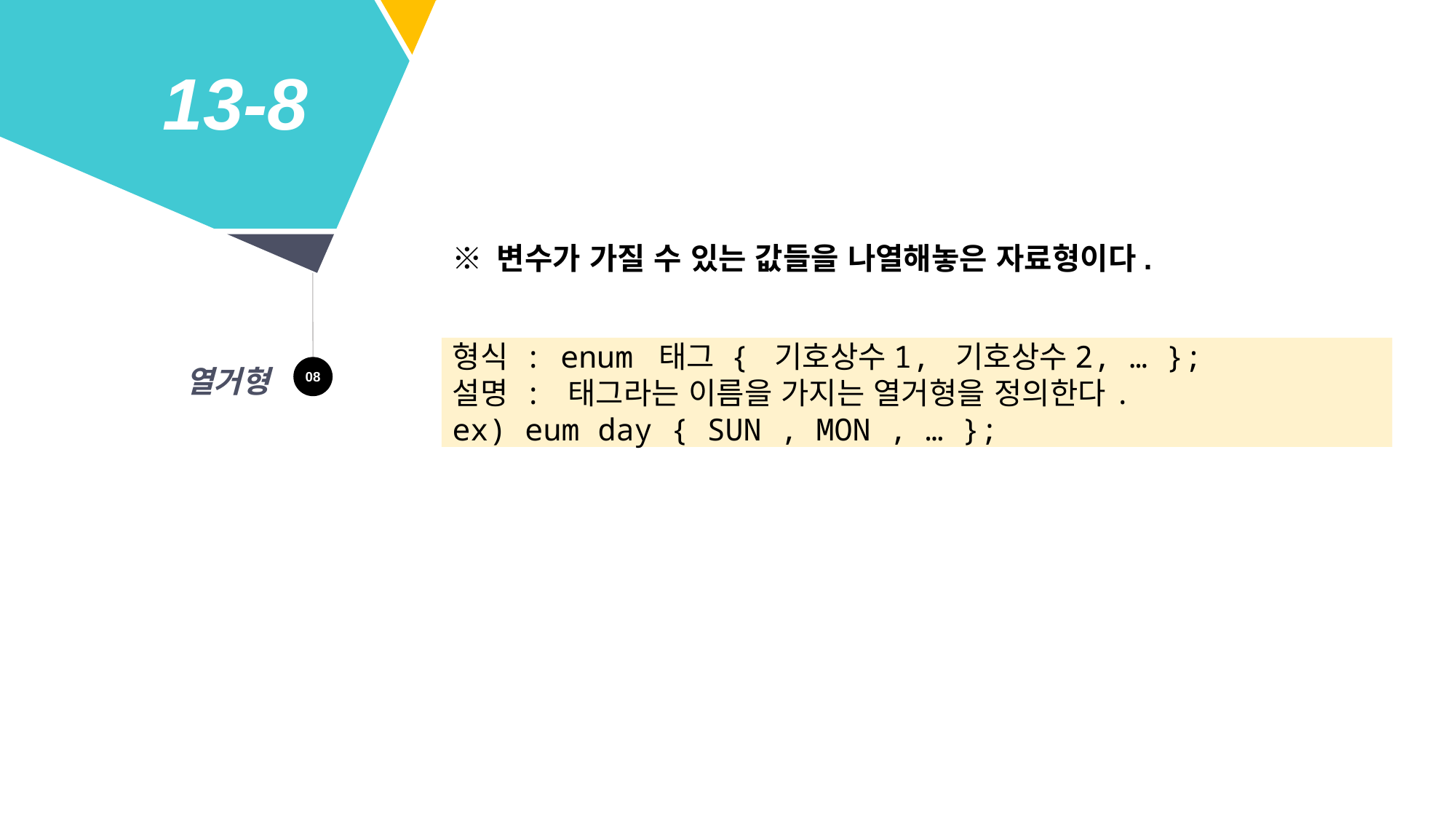

13-8
※ 변수가 가질 수 있는 값들을 나열해놓은 자료형이다.
형식 : enum 태그 { 기호상수1, 기호상수2, … };
설명 : 태그라는 이름을 가지는 열거형을 정의한다.
ex) eum day { SUN , MON , … };
08
열거형